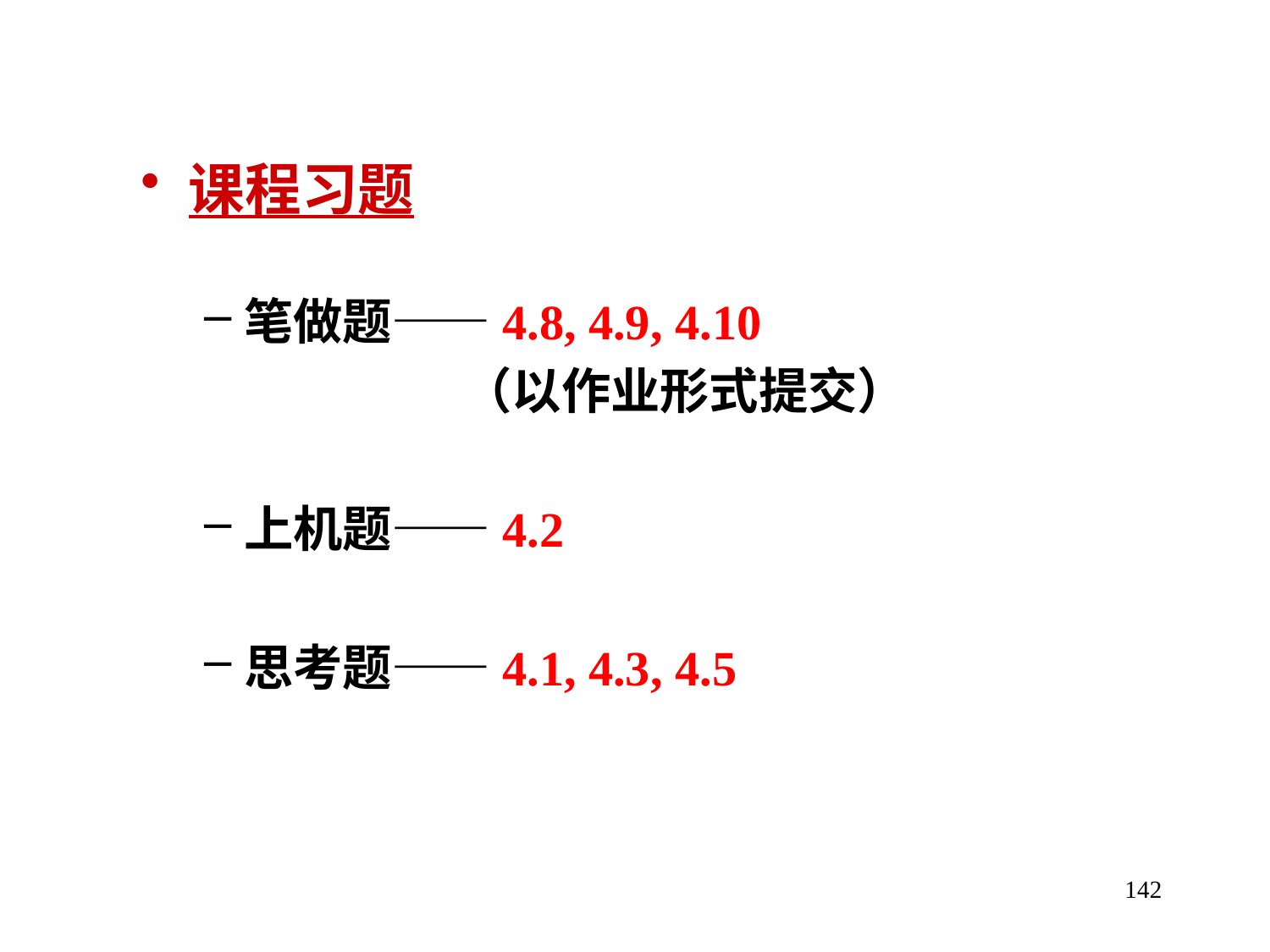

课程习题

笔做题——4.8, 4.9, 4.10
                      （以作业形式提交）

上机题——4.2

思考题——4.1, 4.3, 4.5
142